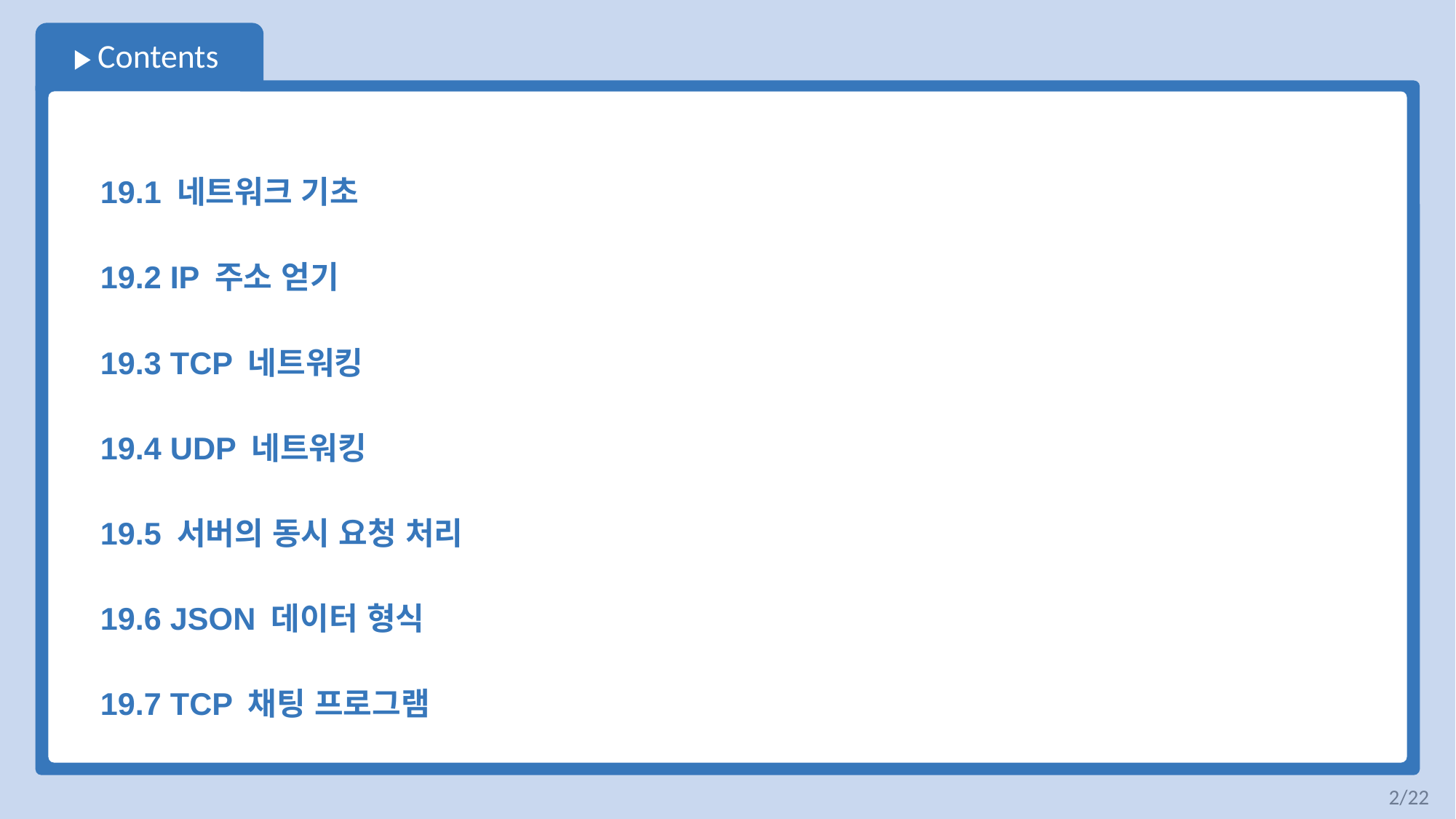

19.1 네트워크 기초
19.2 IP 주소 얻기
19.3 TCP 네트워킹
19.4 UDP 네트워킹
19.5 서버의 동시 요청 처리
19.6 JSON 데이터 형식
19.7 TCP 채팅 프로그램